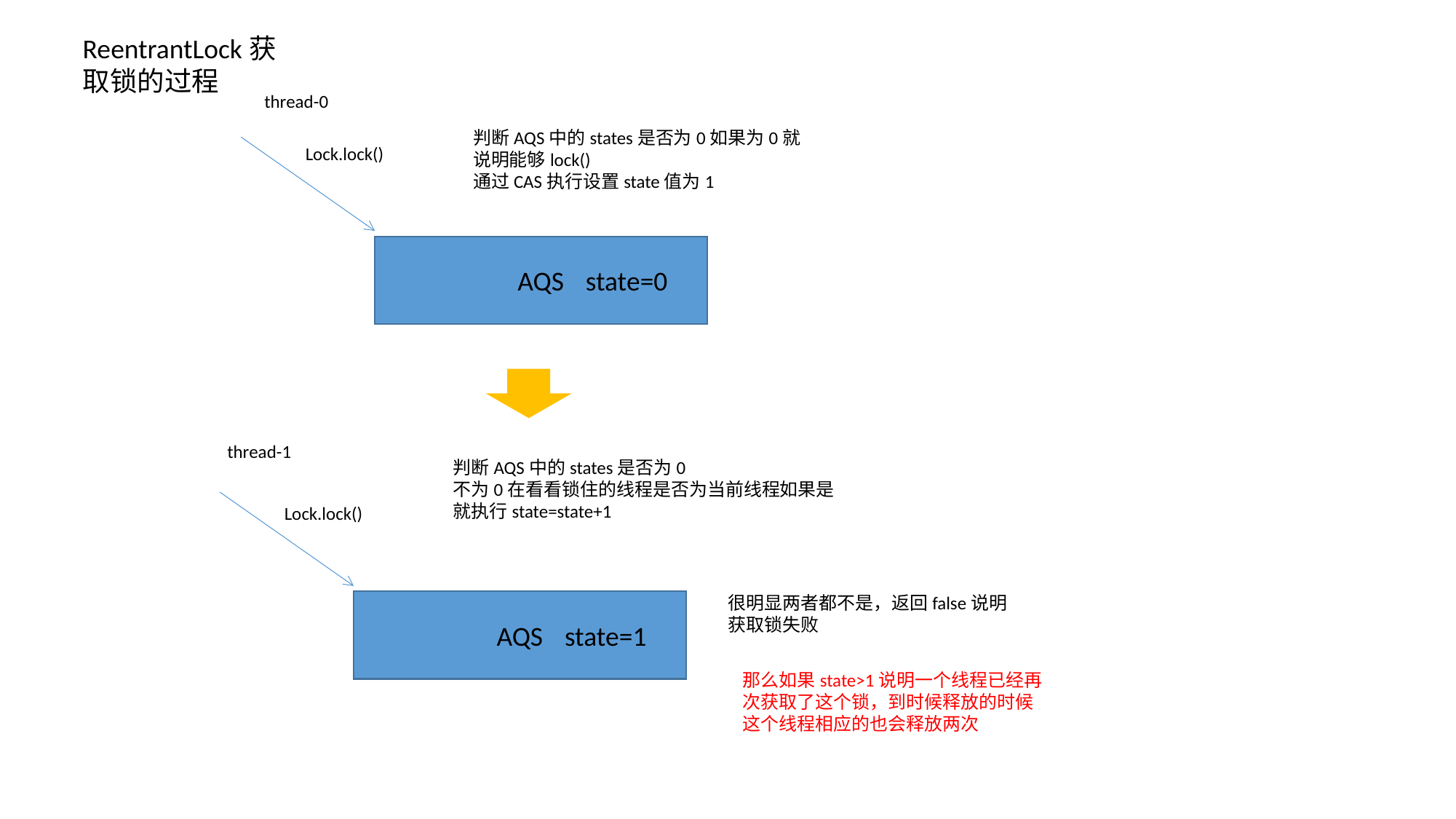

ReentrantLock获取锁的过程
thread-0
判断AQS中的states是否为0如果为0就说明能够lock()
通过CAS执行设置state值为1
Lock.lock()

AQS
state=0

thread-1
判断AQS中的states是否为0
不为0在看看锁住的线程是否为当前线程如果是就执行state=state+1

Lock.lock()

AQS
state=1
很明显两者都不是，返回false说明获取锁失败
那么如果state>1说明一个线程已经再次获取了这个锁，到时候释放的时候这个线程相应的也会释放两次